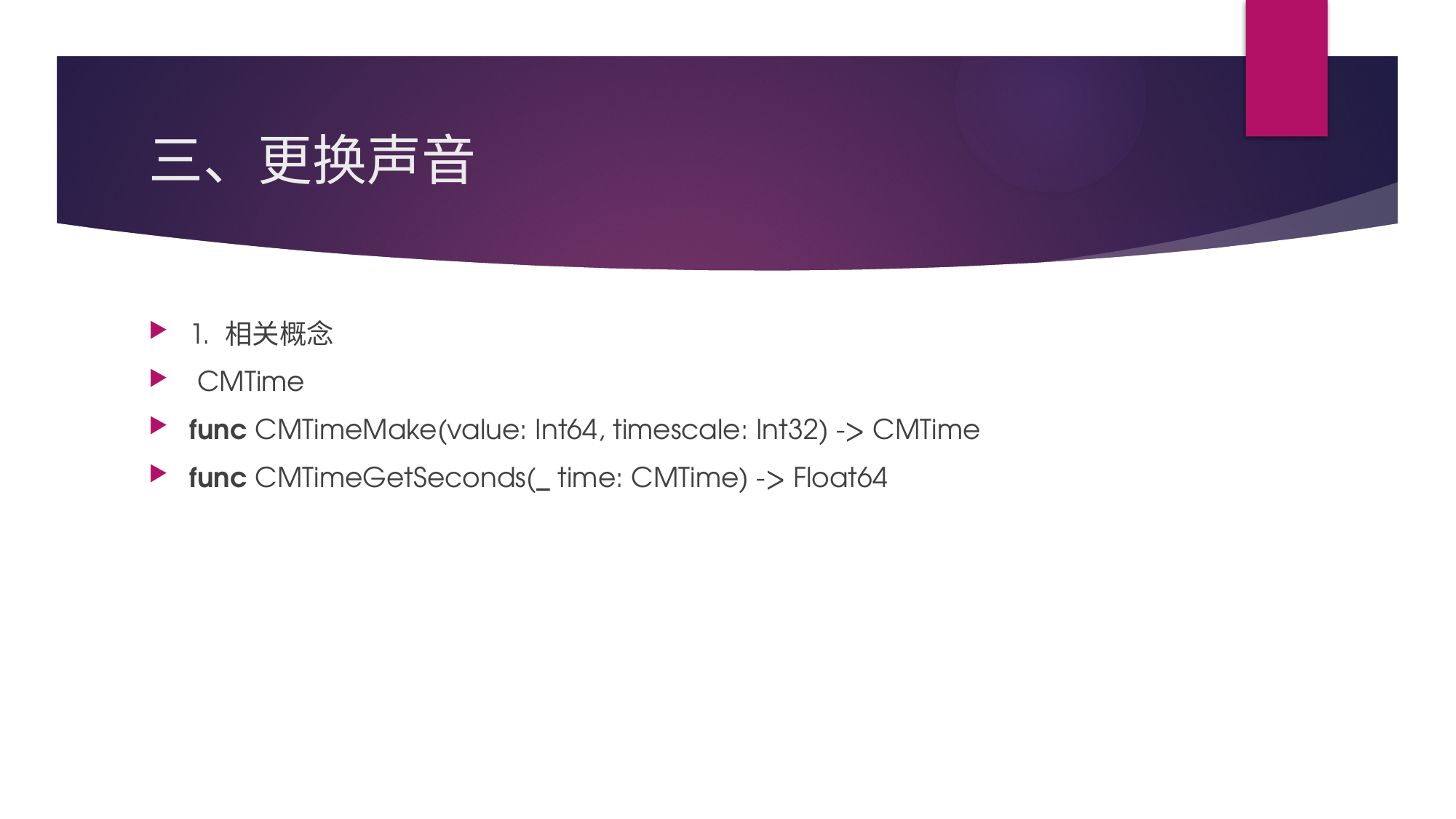

# 三、更换声音
1. 相关概念
 CMTime
func CMTimeMake(value: Int64, timescale: Int32) -> CMTime
func CMTimeGetSeconds(_ time: CMTime) -> Float64